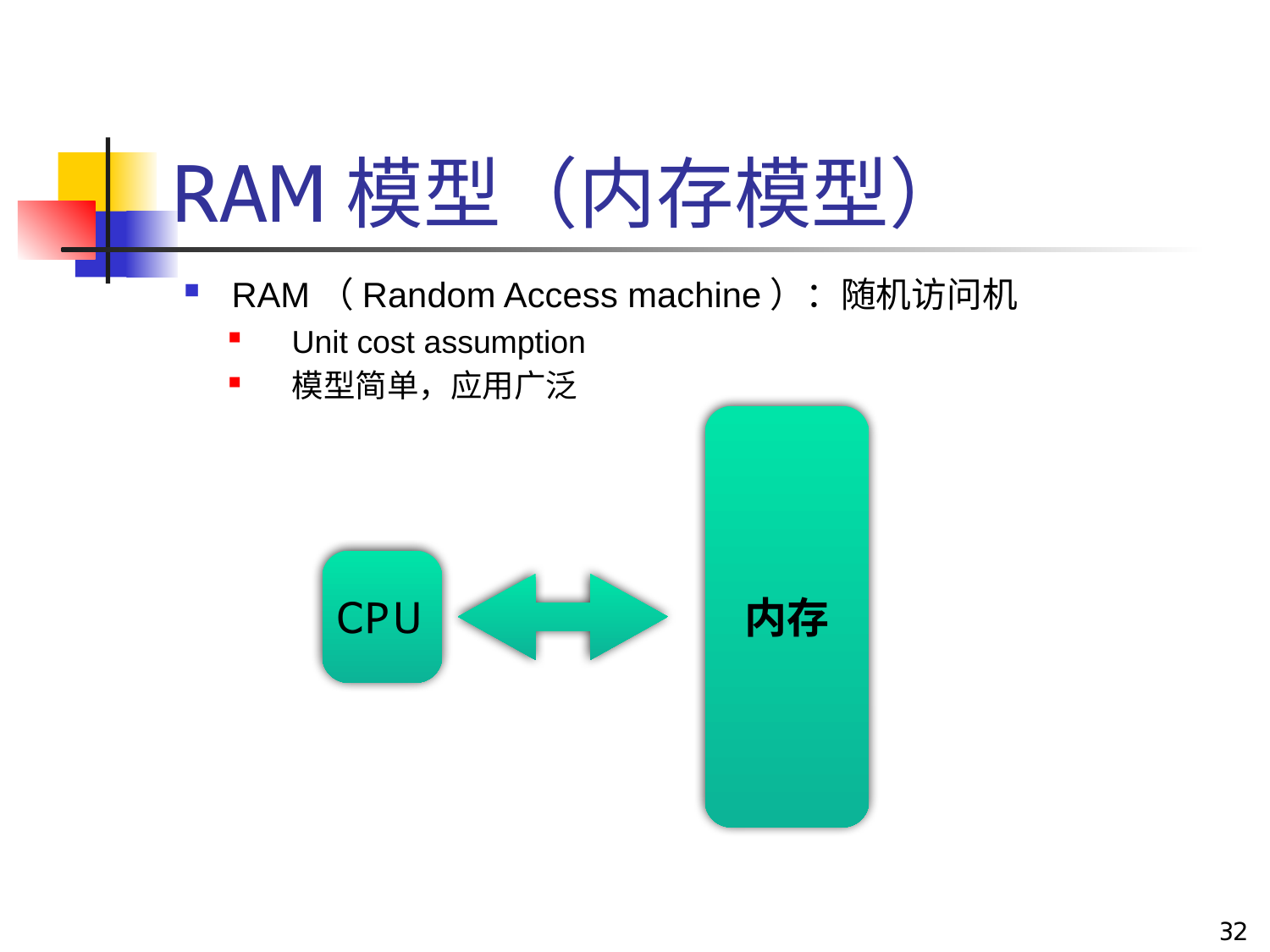

# RAM模型（内存模型）
RAM（Random Access machine）：随机访问机
Unit cost assumption
模型简单，应用广泛
内存
CPU

32